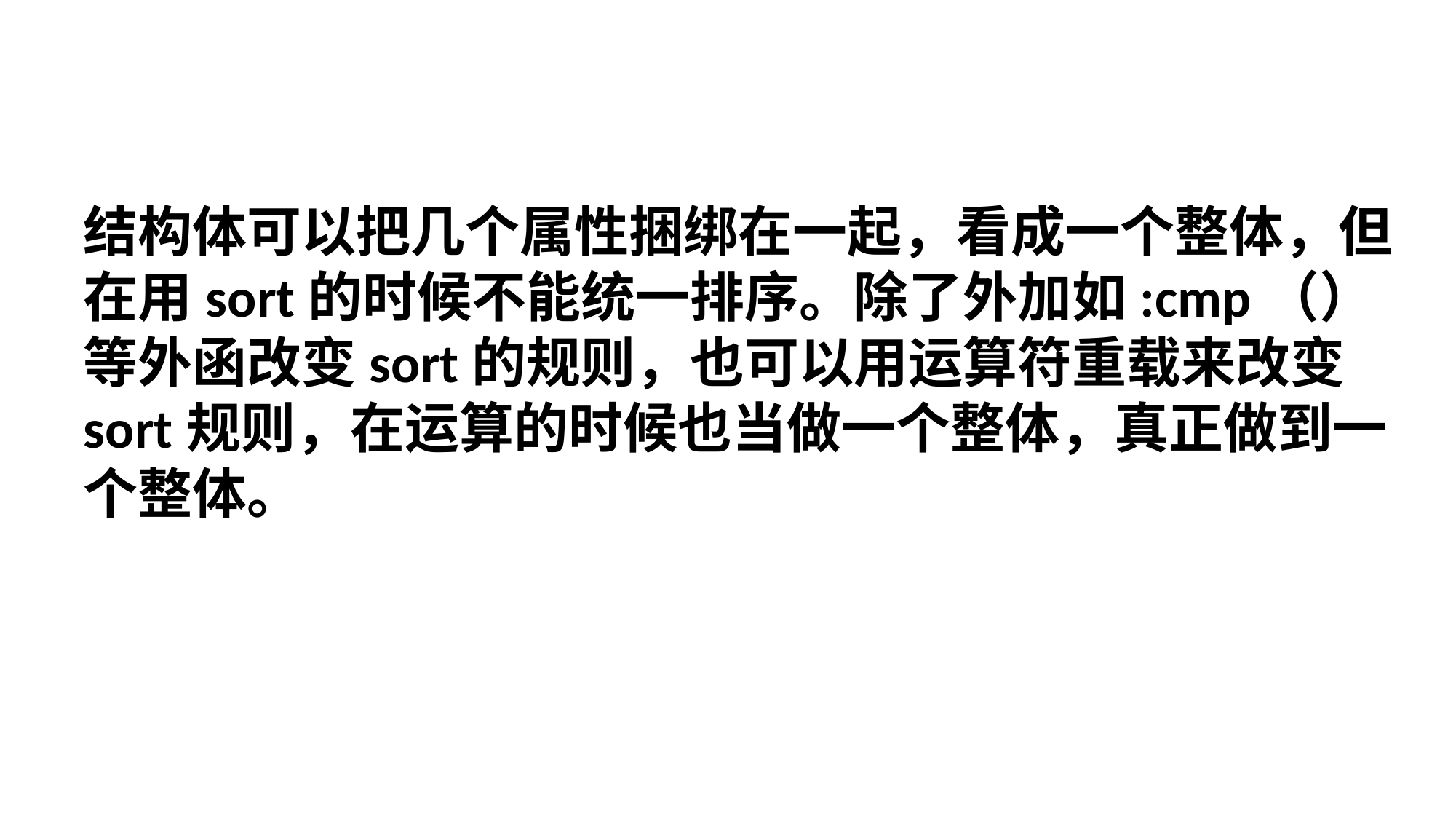

一、结构体中运算符重载
结构体可以把几个属性捆绑在一起，看成一个整体，但在用sort的时候不能统一排序。除了外加如:cmp（）等外函改变sort的规则，也可以用运算符重载来改变sort规则，在运算的时候也当做一个整体，真正做到一个整体。